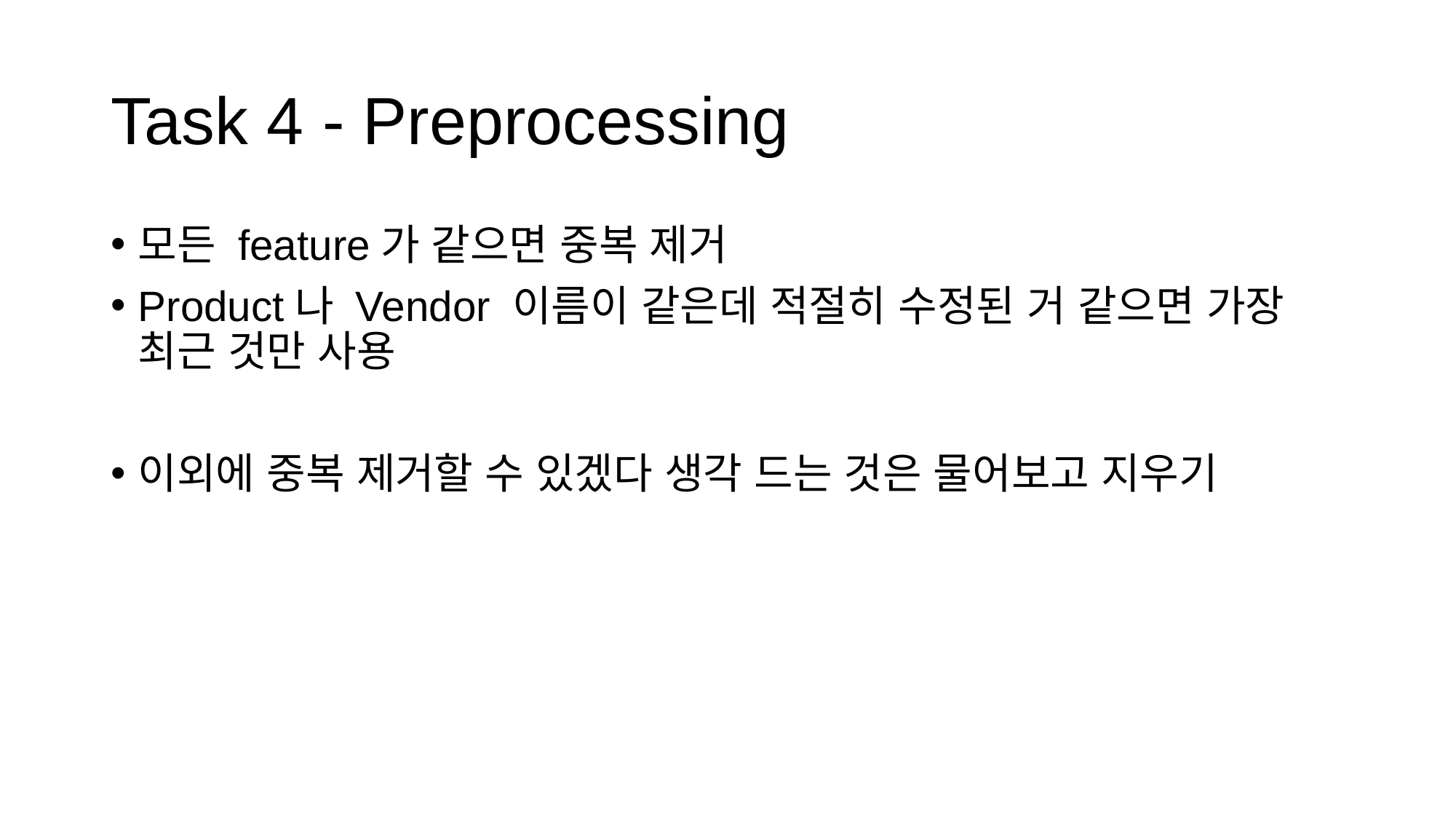

# Task 4 - Preprocessing
모든 feature가 같으면 중복 제거
Product나 Vendor 이름이 같은데 적절히 수정된 거 같으면 가장 최근 것만 사용

이외에 중복 제거할 수 있겠다 생각 드는 것은 물어보고 지우기